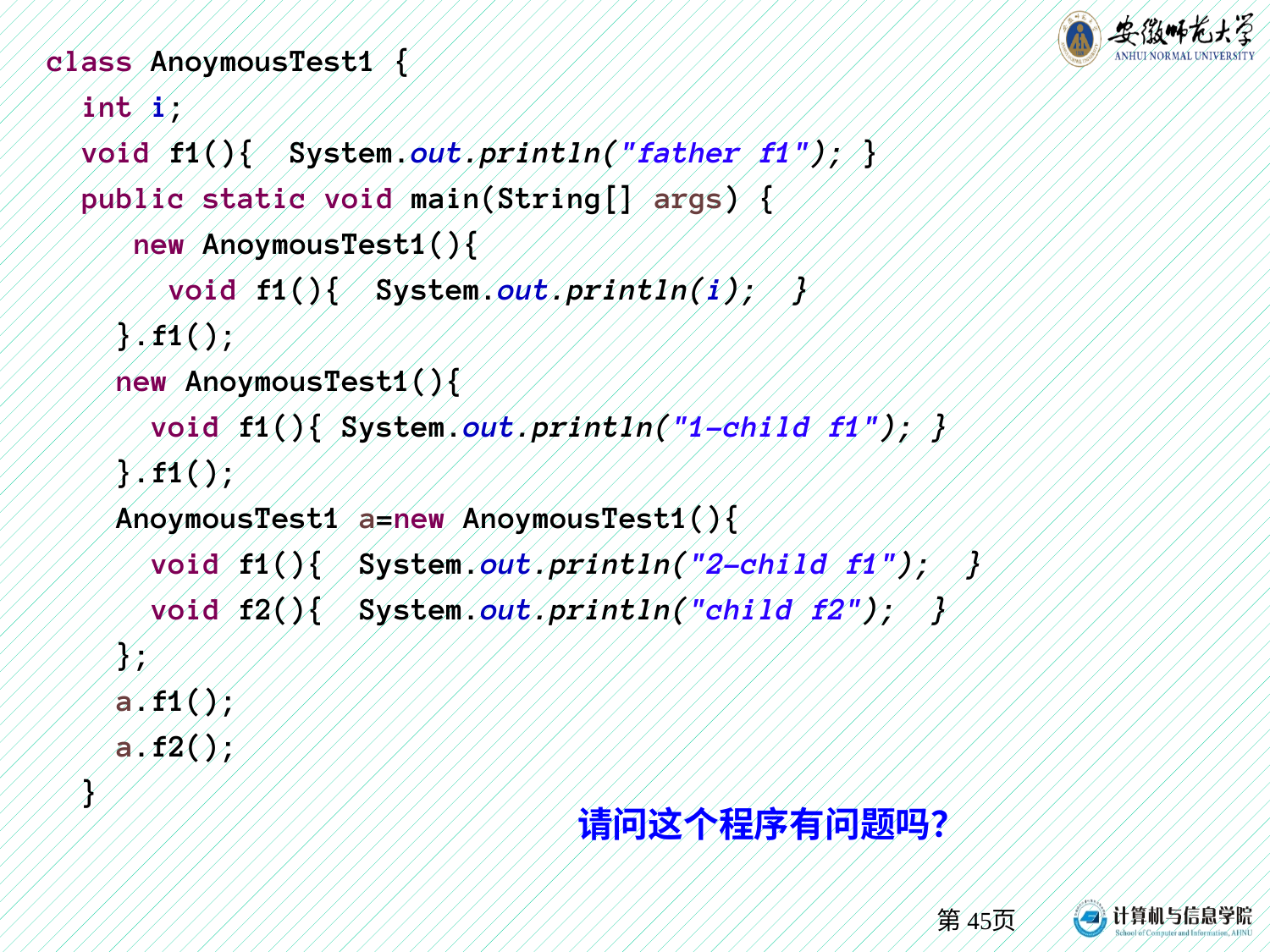

class AnoymousTest1 {
  int i;
  void f1(){  System.out.println("father f1"); }
  public static void main(String[] args) {
     new AnoymousTest1(){
       void f1(){  System.out.println(i);  }
    }.f1();
    new AnoymousTest1(){
      void f1(){ System.out.println("1-child f1"); }
    }.f1();
    AnoymousTest1 a=new AnoymousTest1(){
      void f1(){  System.out.println("2-child f1");  }
      void f2(){  System.out.println("child f2");  }
    };
    a.f1();
    a.f2();
  }
请问这个程序有问题吗？
第45页